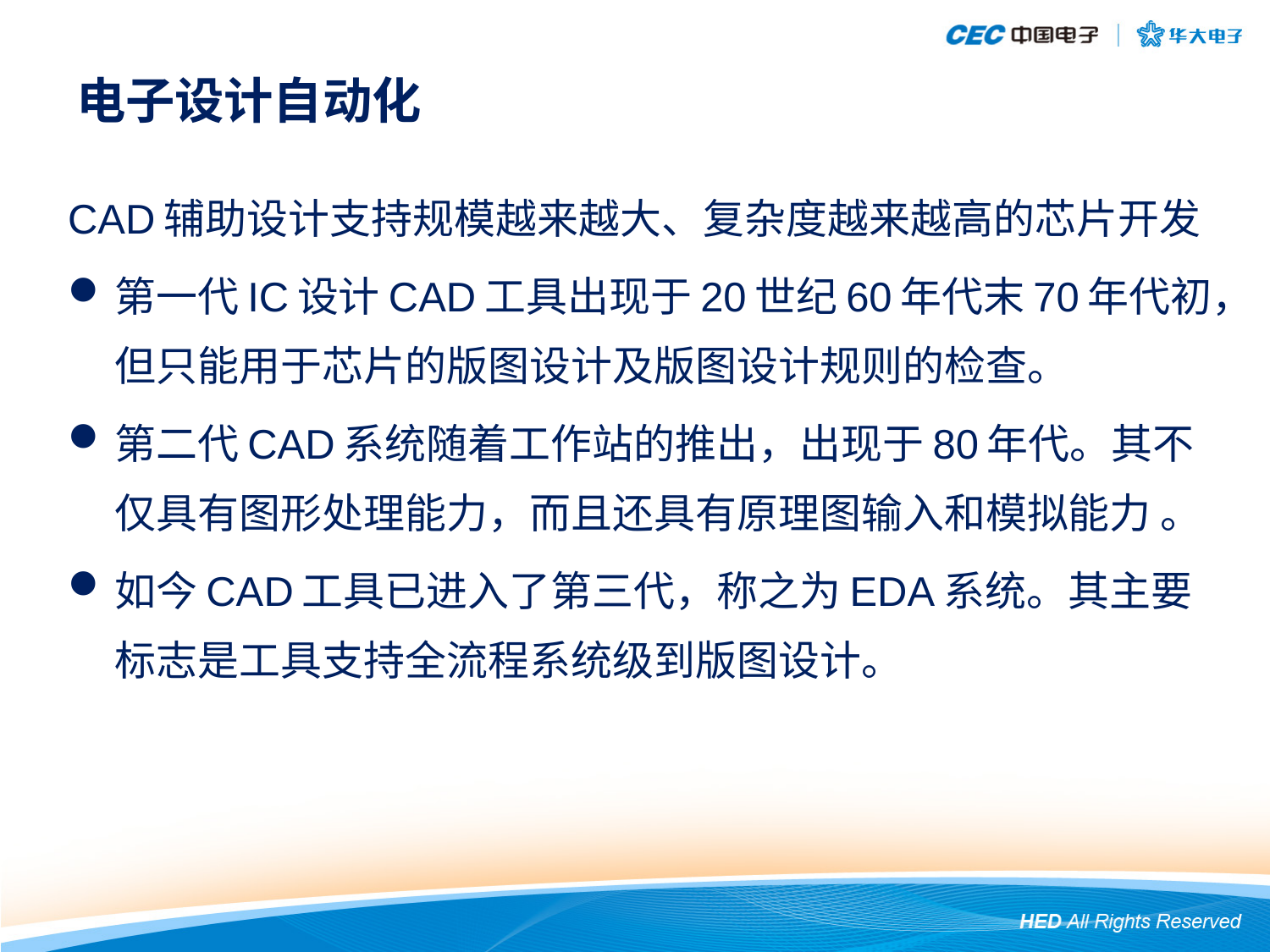

# 电子设计自动化
CAD辅助设计支持规模越来越大、复杂度越来越高的芯片开发
第一代IC设计CAD工具出现于20世纪60年代末70年代初，但只能用于芯片的版图设计及版图设计规则的检查。
第二代CAD系统随着工作站的推出，出现于80年代。其不仅具有图形处理能力，而且还具有原理图输入和模拟能力 。
如今CAD工具已进入了第三代，称之为EDA系统。其主要标志是工具支持全流程系统级到版图设计。